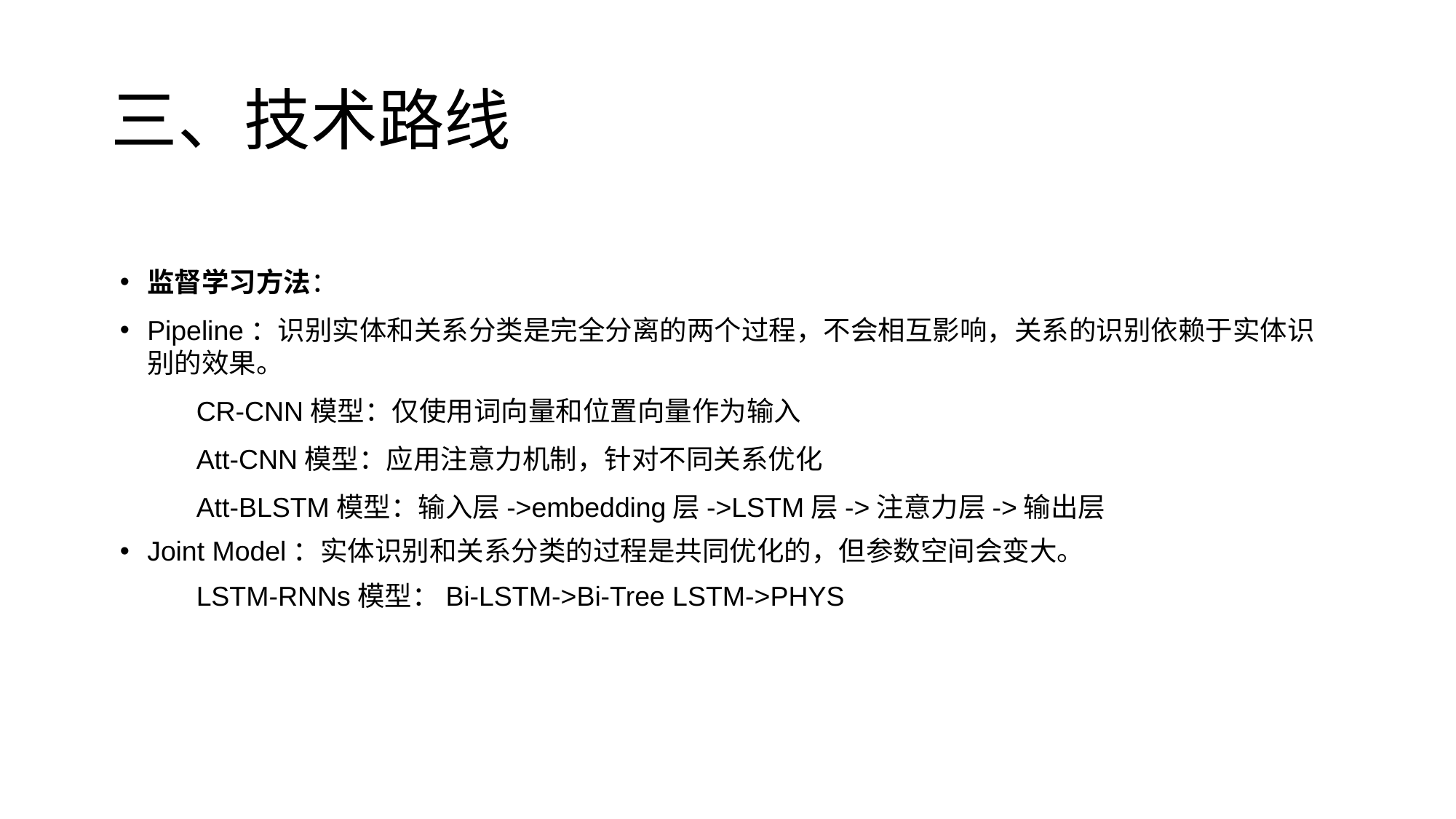

# 三、技术路线
监督学习方法：
Pipeline：识别实体和关系分类是完全分离的两个过程，不会相互影响，关系的识别依赖于实体识别的效果。
          CR-CNN模型：仅使用词向量和位置向量作为输入
          Att-CNN模型：应用注意力机制，针对不同关系优化
          Att-BLSTM模型：输入层->embedding层->LSTM层->注意力层->输出层
Joint Model：实体识别和关系分类的过程是共同优化的，但参数空间会变大。
          LSTM-RNNs模型：Bi-LSTM->Bi-Tree LSTM->PHYS